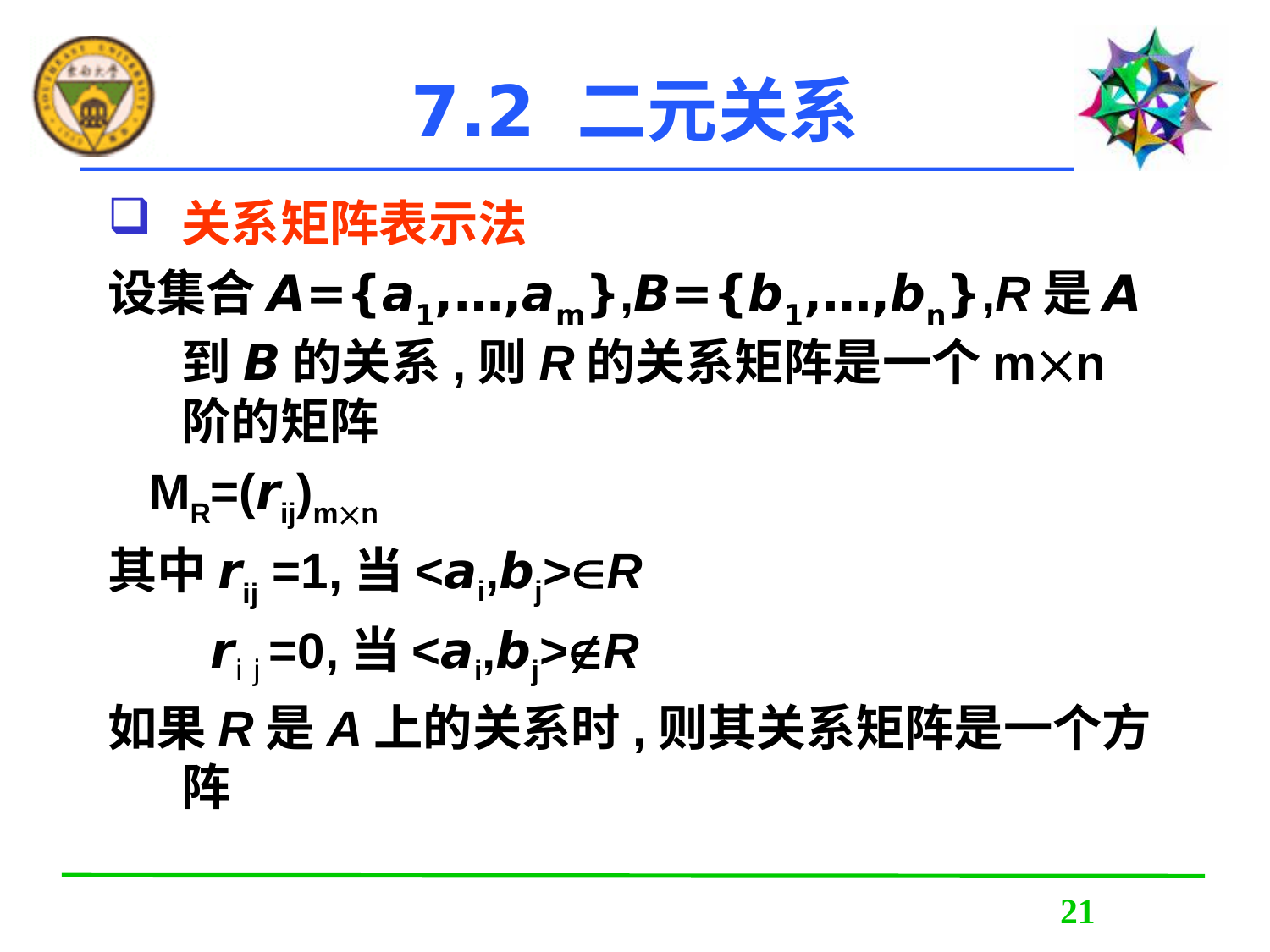

7.2 二元关系
关系矩阵表示法
设集合A={a1,…,am},B={b1,…,bn},R是A到B的关系,则R的关系矩阵是一个m×n阶的矩阵
   MR=(rij)m×n
其中rij =1,当<ai,bj>∈R
      ri j =0,当<ai,bj>∉R
如果R是A上的关系时,则其关系矩阵是一个方阵